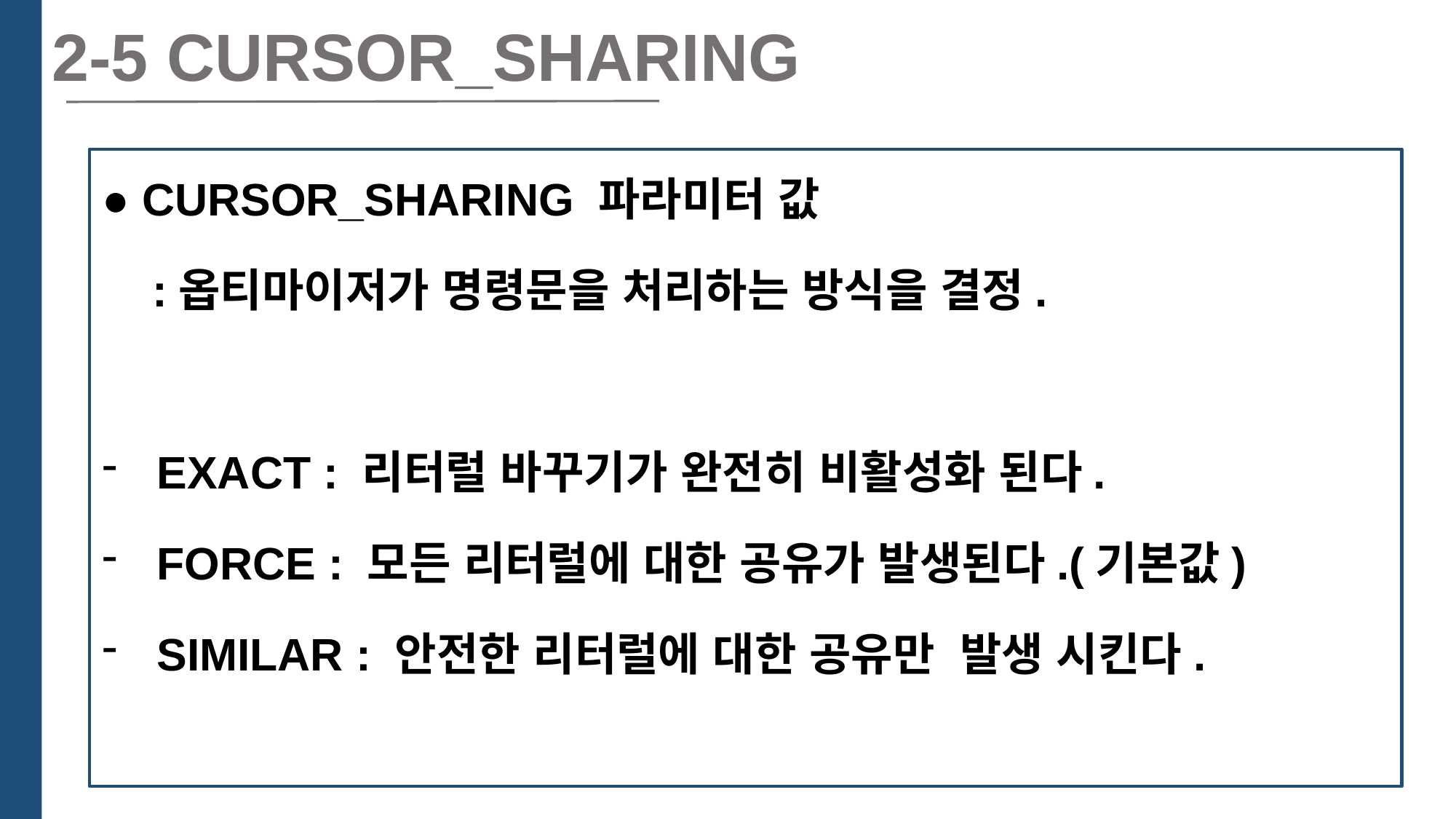

2-5 CURSOR_SHARING
● CURSOR_SHARING 파라미터 값
    :옵티마이저가 명령문을 처리하는 방식을 결정.

EXACT : 리터럴 바꾸기가 완전히 비활성화 된다.
FORCE : 모든 리터럴에 대한 공유가 발생된다.(기본값)
SIMILAR : 안전한 리터럴에 대한 공유만  발생 시킨다.